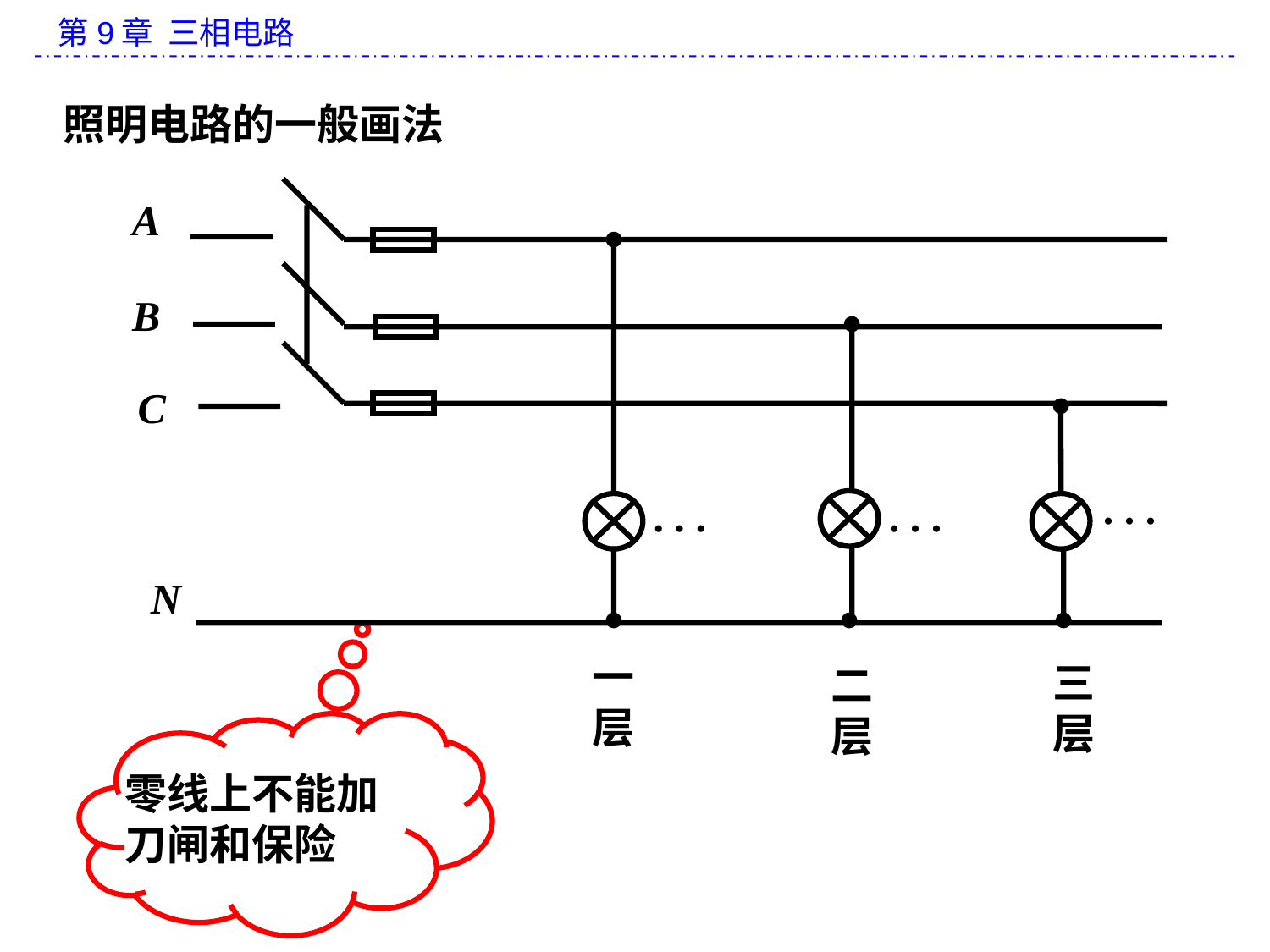

照明电路的一般画法

A

. . .

B

. . .

C

. . .

N

一
层
三
层
二
层

零线上不能加
刀闸和保险